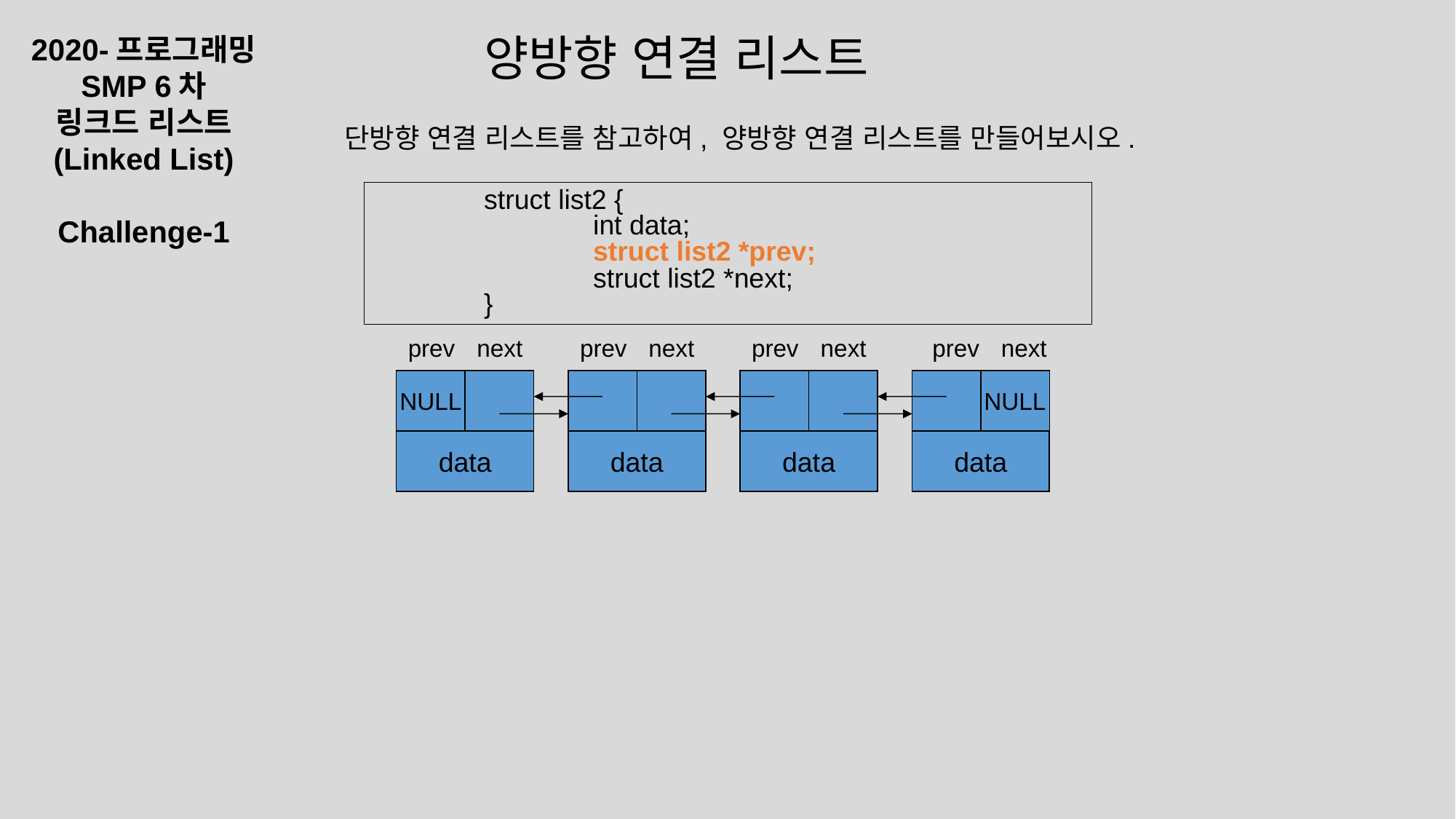

# 양방향 연결 리스트
2020-프로그래밍
SMP 6차
링크드 리스트
(Linked List)

Challenge-1
단방향 연결 리스트를 참고하여, 양방향 연결 리스트를 만들어보시오.
	struct list2 {
		int data;
		struct list2 *prev;
		struct list2 *next;
	}
prev
next
prev
next
prev
next
prev
next
NULL

NULL

data
data
data
data